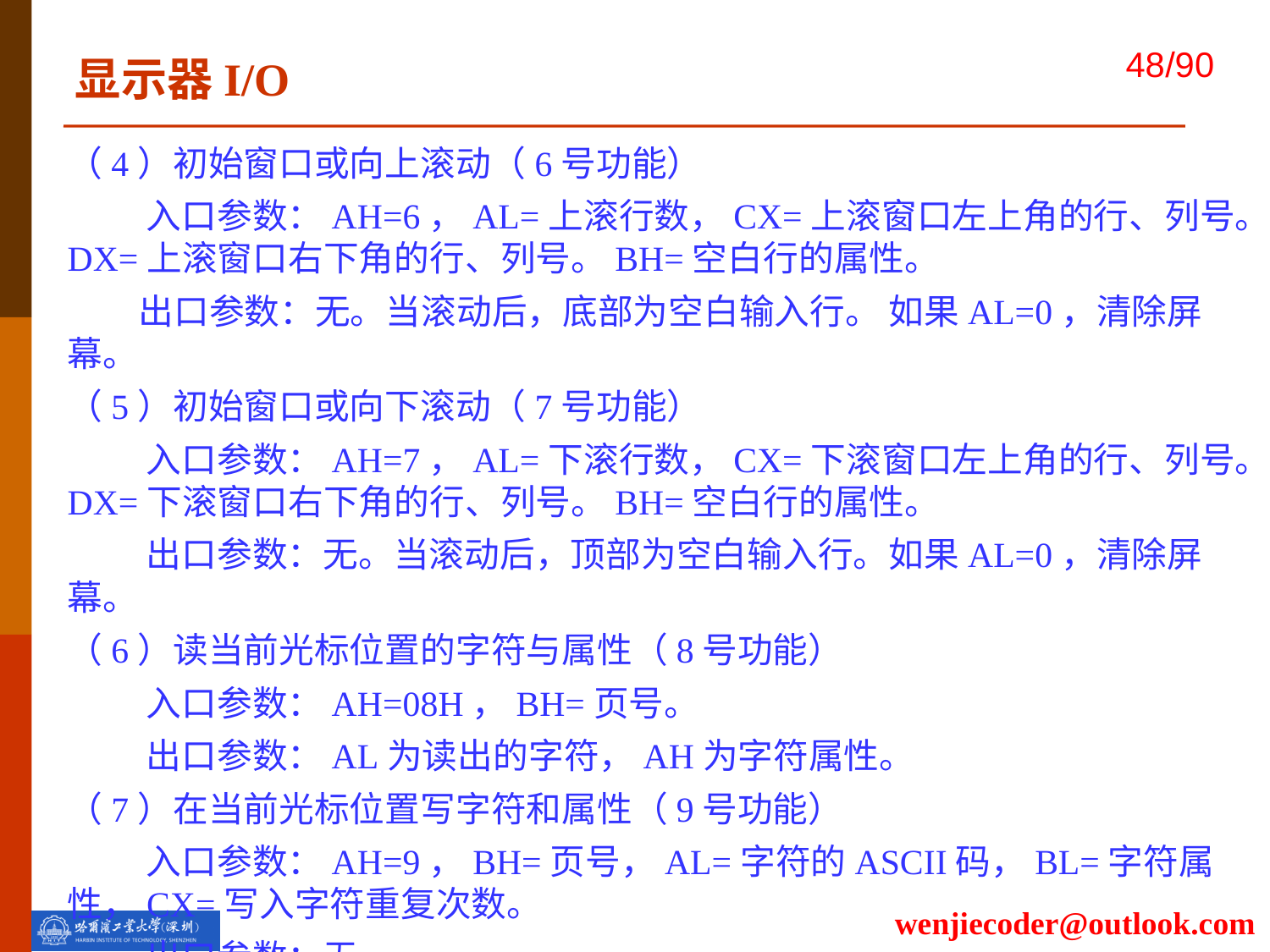

显示器I/O
（4）初始窗口或向上滚动（6号功能）
         入口参数：AH=6，AL=上滚行数，CX=上滚窗口左上角的行、列号。DX=上滚窗口右下角的行、列号。BH=空白行的属性。
        出口参数：无。当滚动后，底部为空白输入行。 如果AL=0，清除屏幕。
（5）初始窗口或向下滚动（7号功能）
         入口参数：AH=7，AL=下滚行数，CX=下滚窗口左上角的行、列号。DX=下滚窗口右下角的行、列号。BH=空白行的属性。
         出口参数：无。当滚动后，顶部为空白输入行。如果AL=0，清除屏幕。
（6）读当前光标位置的字符与属性（8号功能）
         入口参数：AH=08H，BH=页号。
         出口参数：AL为读出的字符，AH为字符属性。
（7）在当前光标位置写字符和属性（9号功能）
         入口参数：AH=9，BH=页号，AL=字符的ASCII码，BL=字符属性，CX=写入字符重复次数。
         出口参数：无。